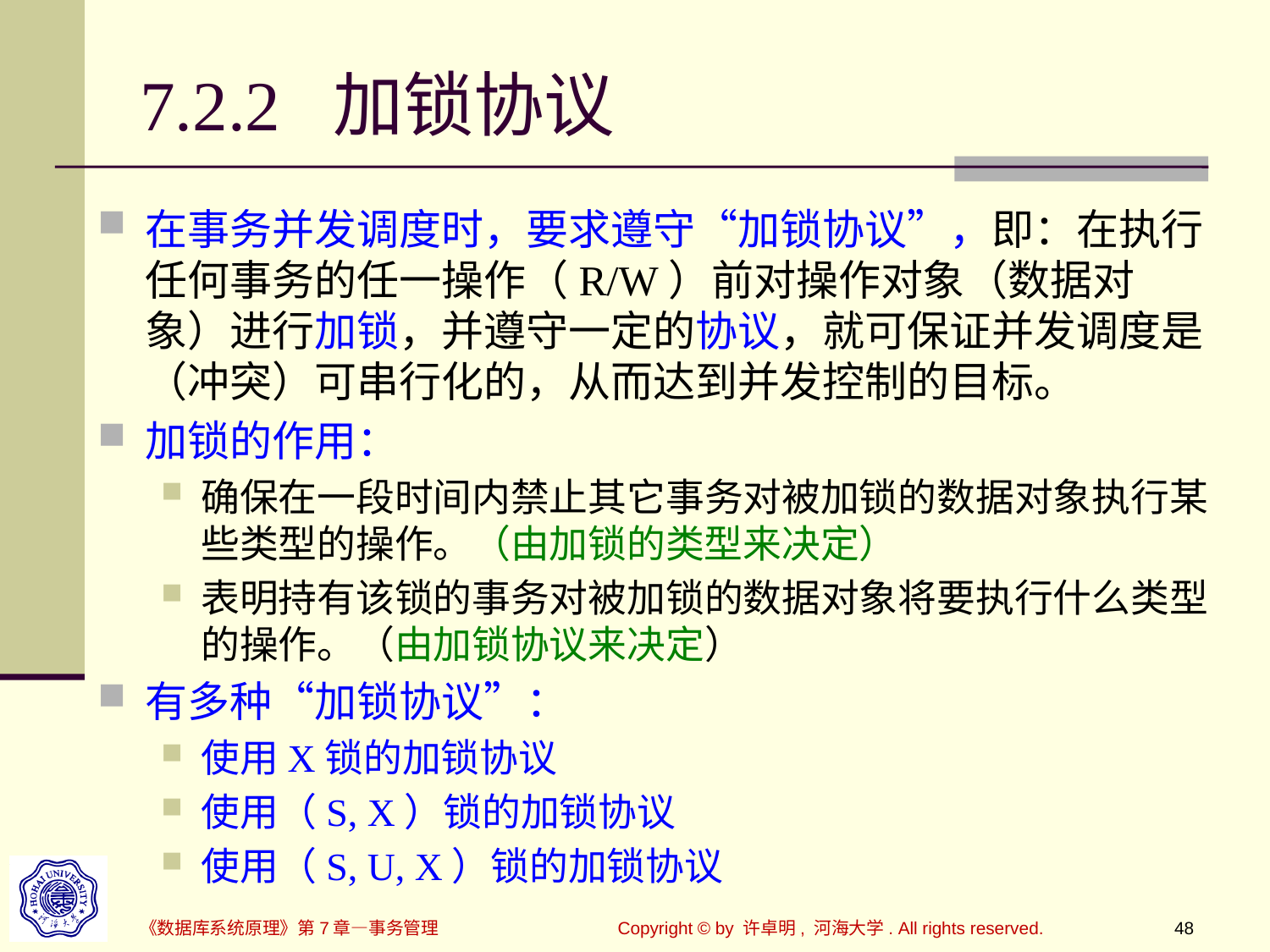

# 7.2.2  加锁协议
在事务并发调度时，要求遵守“加锁协议”，即：在执行任何事务的任一操作（R/W）前对操作对象（数据对象）进行加锁，并遵守一定的协议，就可保证并发调度是（冲突）可串行化的，从而达到并发控制的目标。
加锁的作用：
确保在一段时间内禁止其它事务对被加锁的数据对象执行某些类型的操作。（由加锁的类型来决定）
表明持有该锁的事务对被加锁的数据对象将要执行什么类型的操作。（由加锁协议来决定）
有多种“加锁协议”：
使用X锁的加锁协议
使用（S, X）锁的加锁协议
使用（S, U, X）锁的加锁协议
《数据库系统原理》第7章—事务管理
Copyright © by 许卓明, 河海大学. All rights reserved.
48